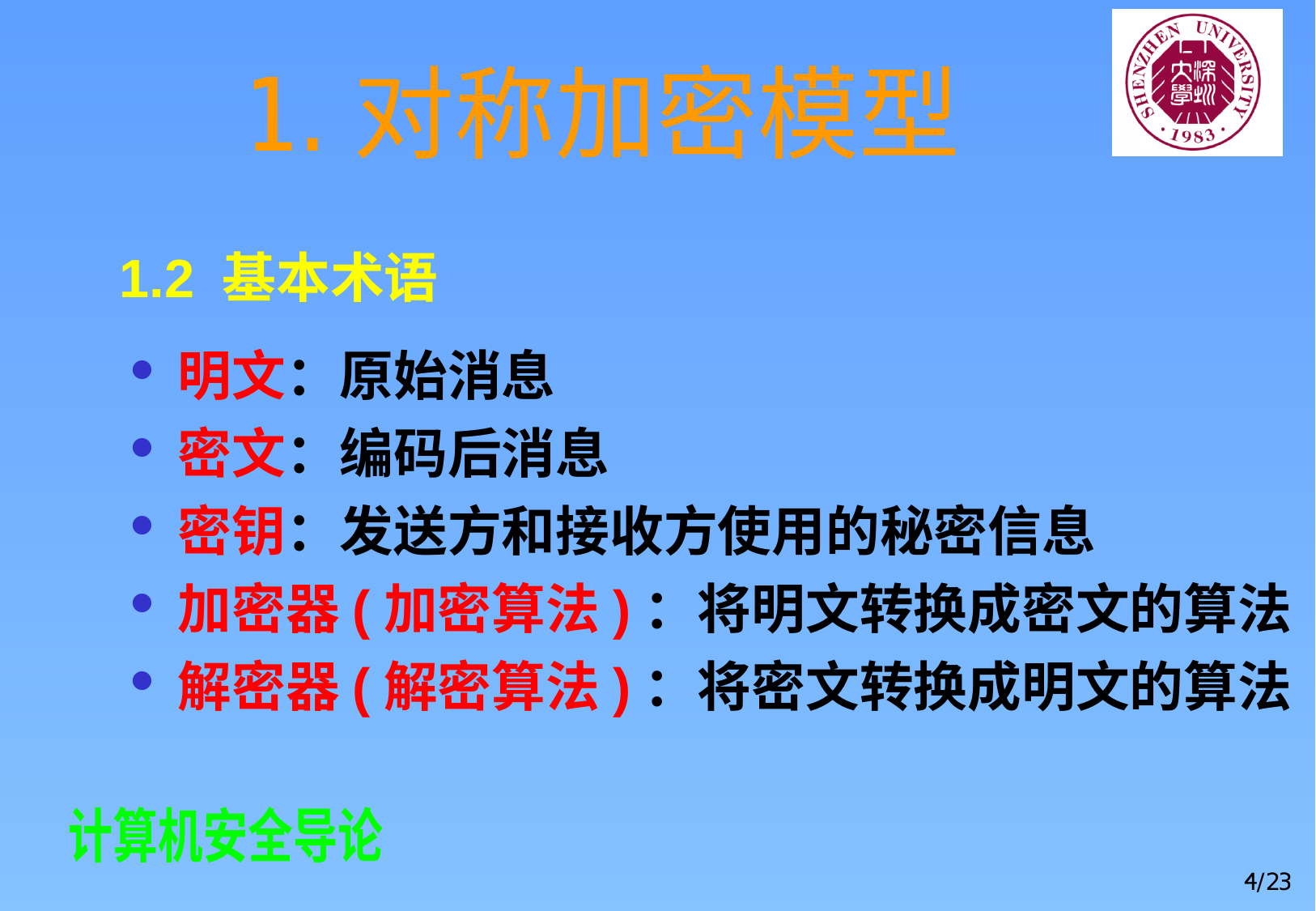

# 1.对称加密模型
1.2 基本术语
明文：原始消息
密文：编码后消息
密钥：发送方和接收方使用的秘密信息
加密器(加密算法)：将明文转换成密文的算法
解密器(解密算法)：将密文转换成明文的算法
4/23